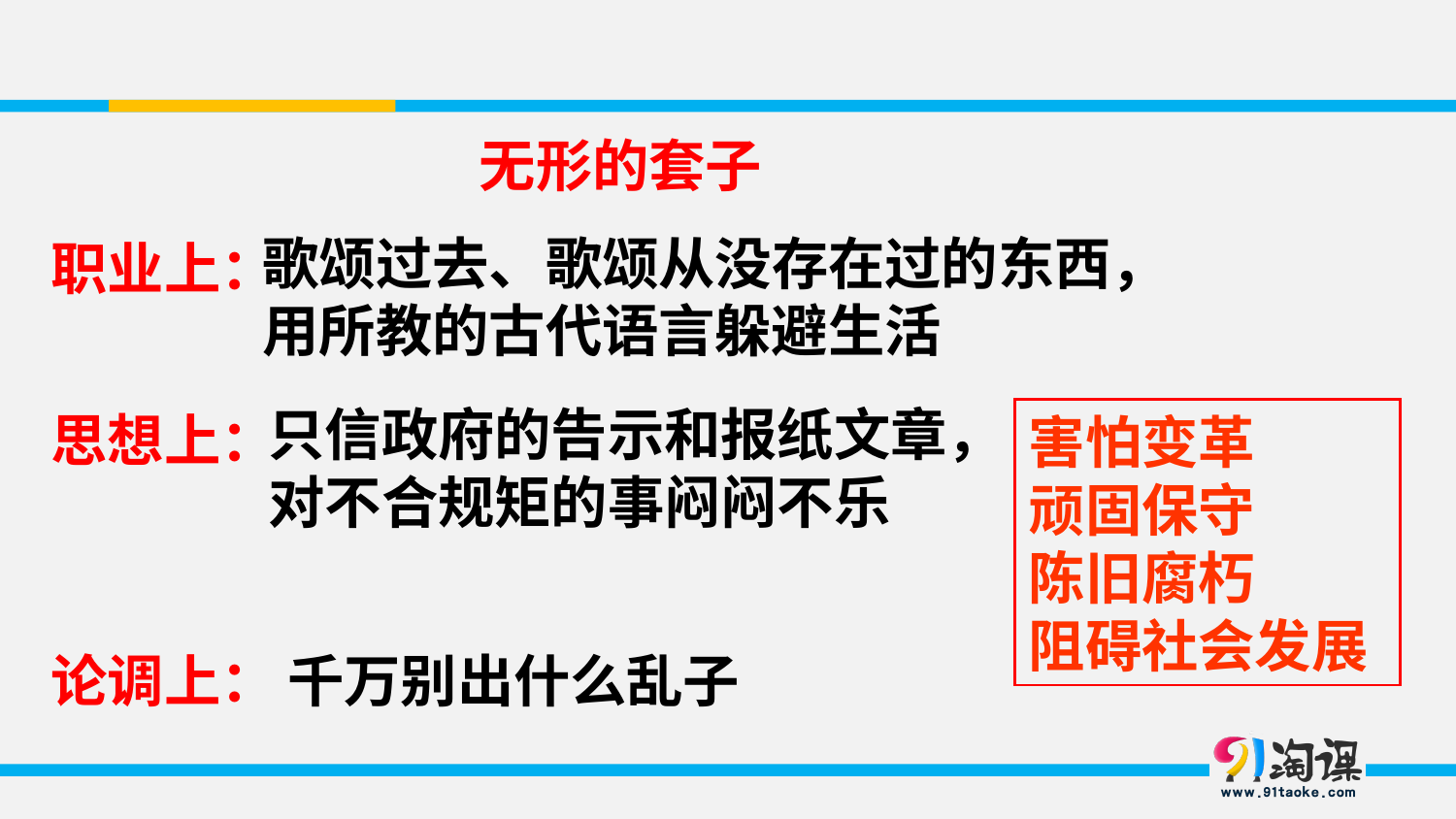

无形的套子
歌颂过去、歌颂从没存在过的东西，用所教的古代语言躲避生活
职业上：
只信政府的告示和报纸文章，对不合规矩的事闷闷不乐
思想上：
害怕变革
顽固保守
陈旧腐朽
阻碍社会发展
论调上：
千万别出什么乱子